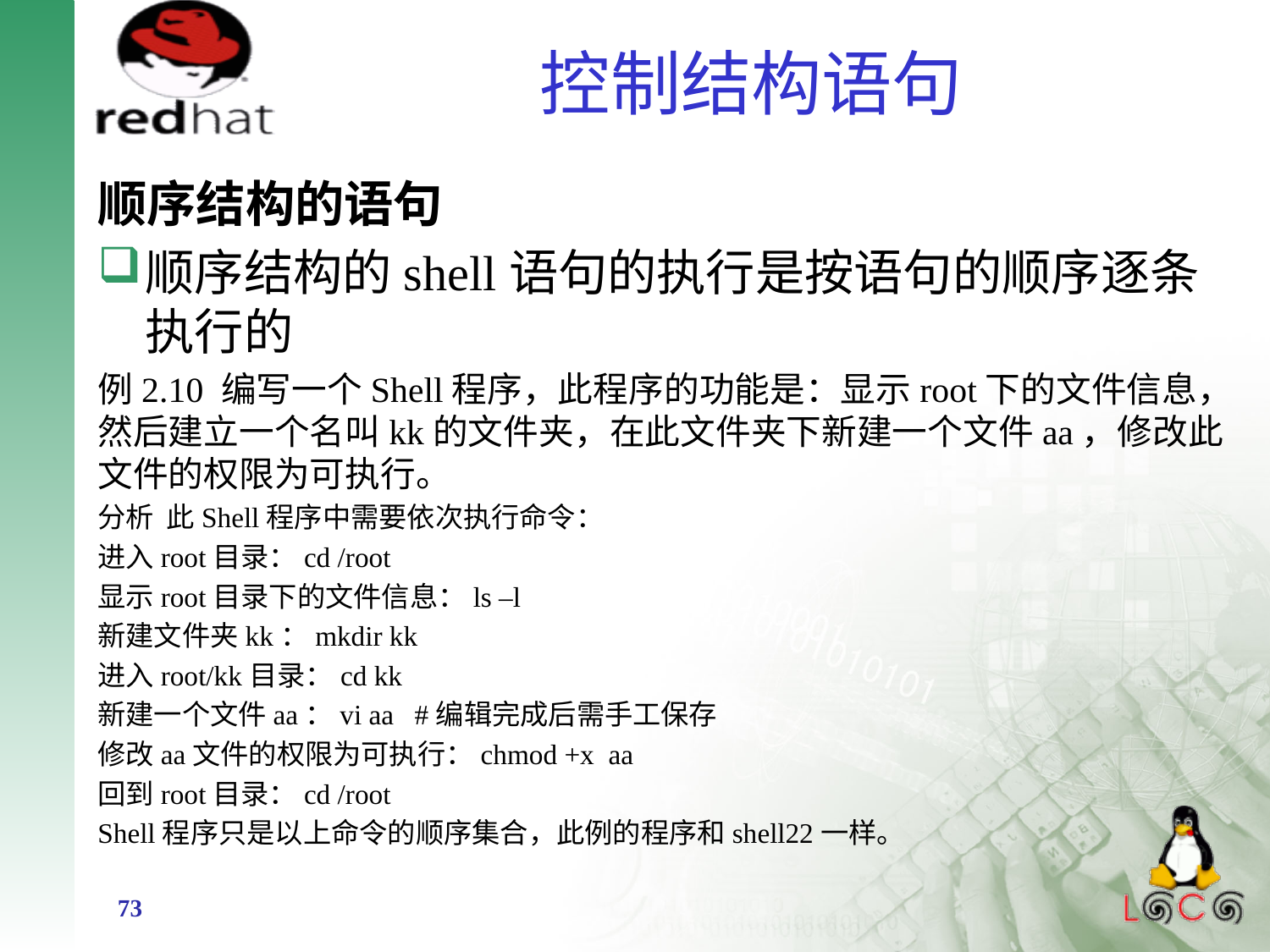

# 控制结构语句
顺序结构的语句
顺序结构的shell语句的执行是按语句的顺序逐条执行的
例2.10 编写一个Shell程序，此程序的功能是：显示root下的文件信息，然后建立一个名叫kk的文件夹，在此文件夹下新建一个文件aa，修改此文件的权限为可执行。
分析  此Shell程序中需要依次执行命令：
进入root目录：cd /root
显示root目录下的文件信息：ls –l
新建文件夹kk：mkdir kk
进入root/kk目录：cd kk
新建一个文件aa：vi aa   #编辑完成后需手工保存
修改aa文件的权限为可执行：chmod +x  aa
回到root目录：cd /root
Shell程序只是以上命令的顺序集合，此例的程序和shell22一样。

73